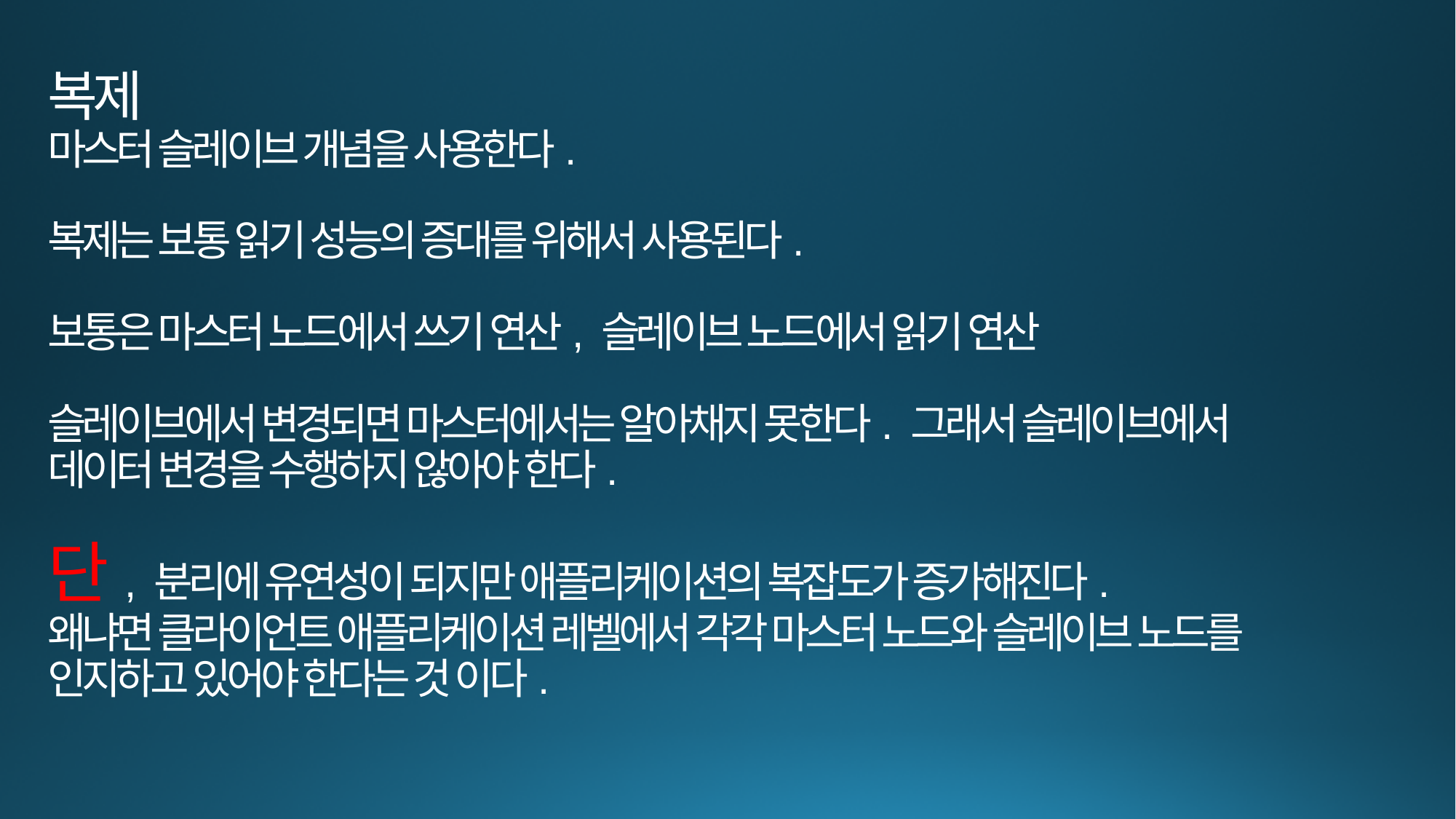

# 복제 마스터 슬레이브 개념을 사용한다. 복제는 보통 읽기 성능의 증대를 위해서 사용된다. 보통은 마스터 노드에서 쓰기 연산, 슬레이브 노드에서 읽기 연산 슬레이브에서 변경되면 마스터에서는 알아채지 못한다. 그래서 슬레이브에서 데이터 변경을 수행하지 않아야 한다. 단, 분리에 유연성이 되지만 애플리케이션의 복잡도가 증가해진다. 왜냐면 클라이언트 애플리케이션 레벨에서 각각 마스터 노드와 슬레이브 노드를 인지하고 있어야 한다는 것 이다.